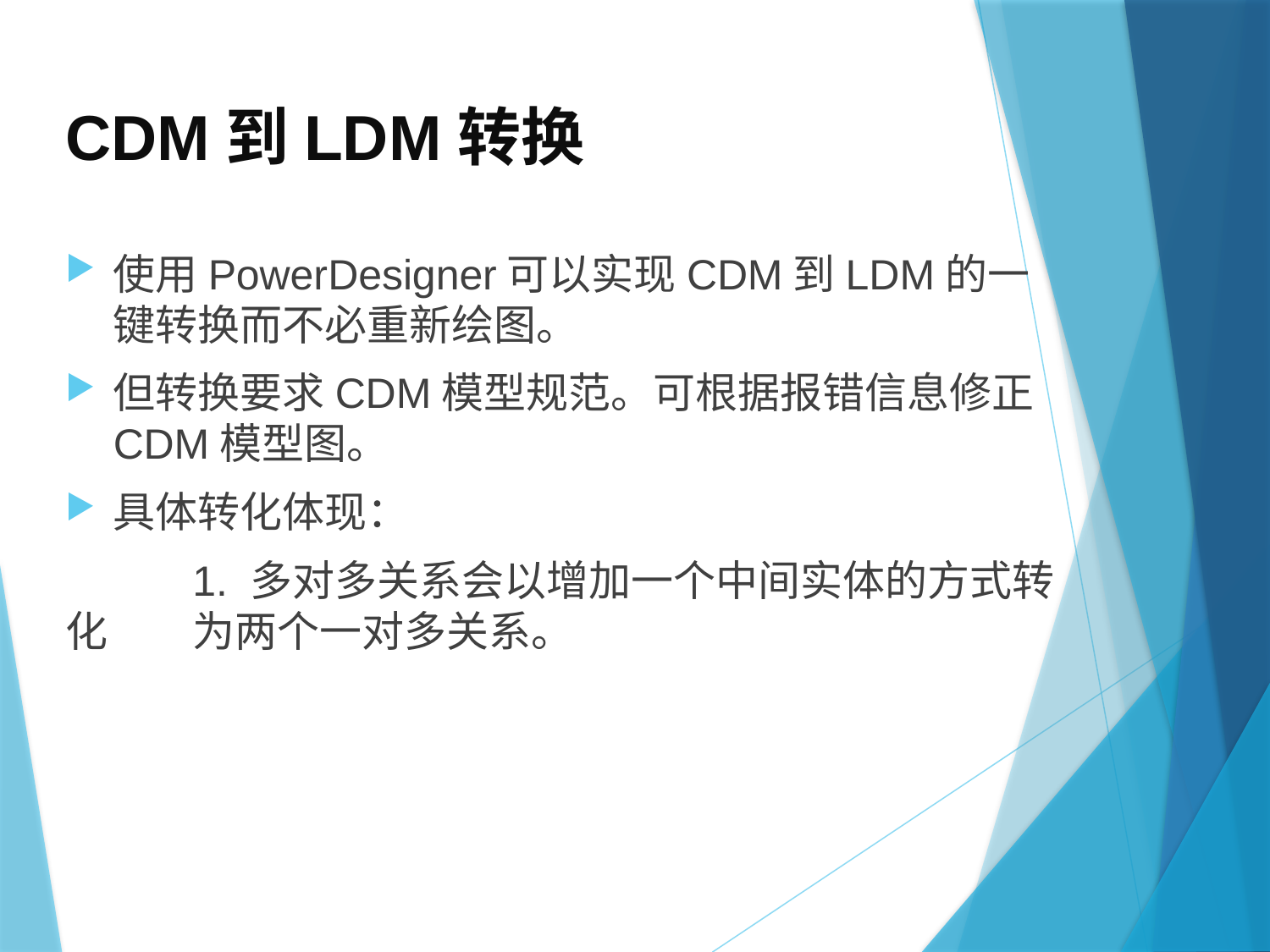

# CDM到LDM转换
使用PowerDesigner可以实现CDM到LDM的一键转换而不必重新绘图。
但转换要求CDM模型规范。可根据报错信息修正CDM模型图。
具体转化体现：
	1. 多对多关系会以增加一个中间实体的方式转化	为两个一对多关系。